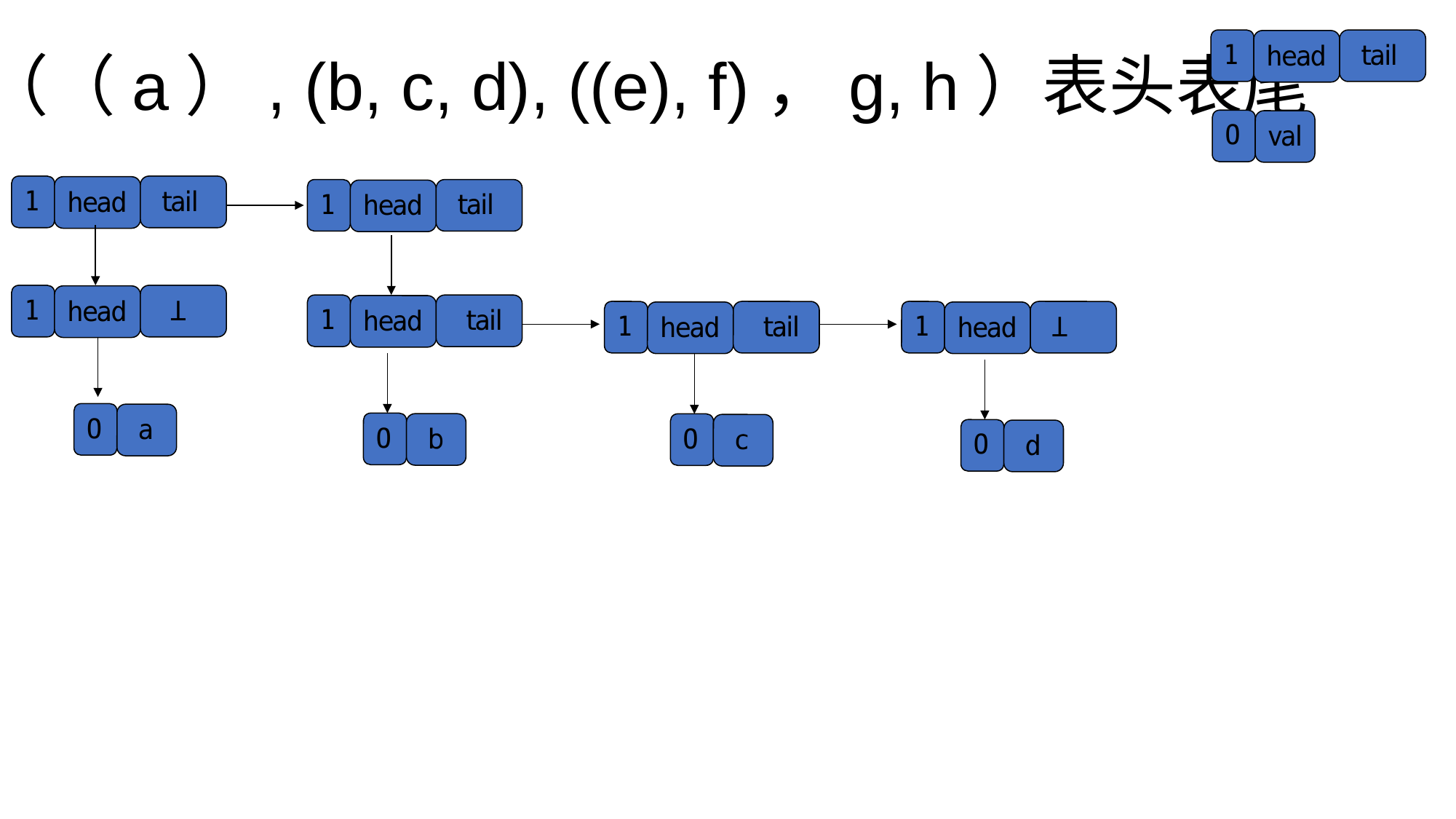

1
 tail
head
（（a）, (b, c, d), ((e), f)，g, h）表头表尾
0
val
1
 tail
head
1
 tail
head
1
  Ʇ
head
1
  tail
head
1
  tail
1
 Ʇ
head
head
0
 a
0
 b
0
 c
0
 d